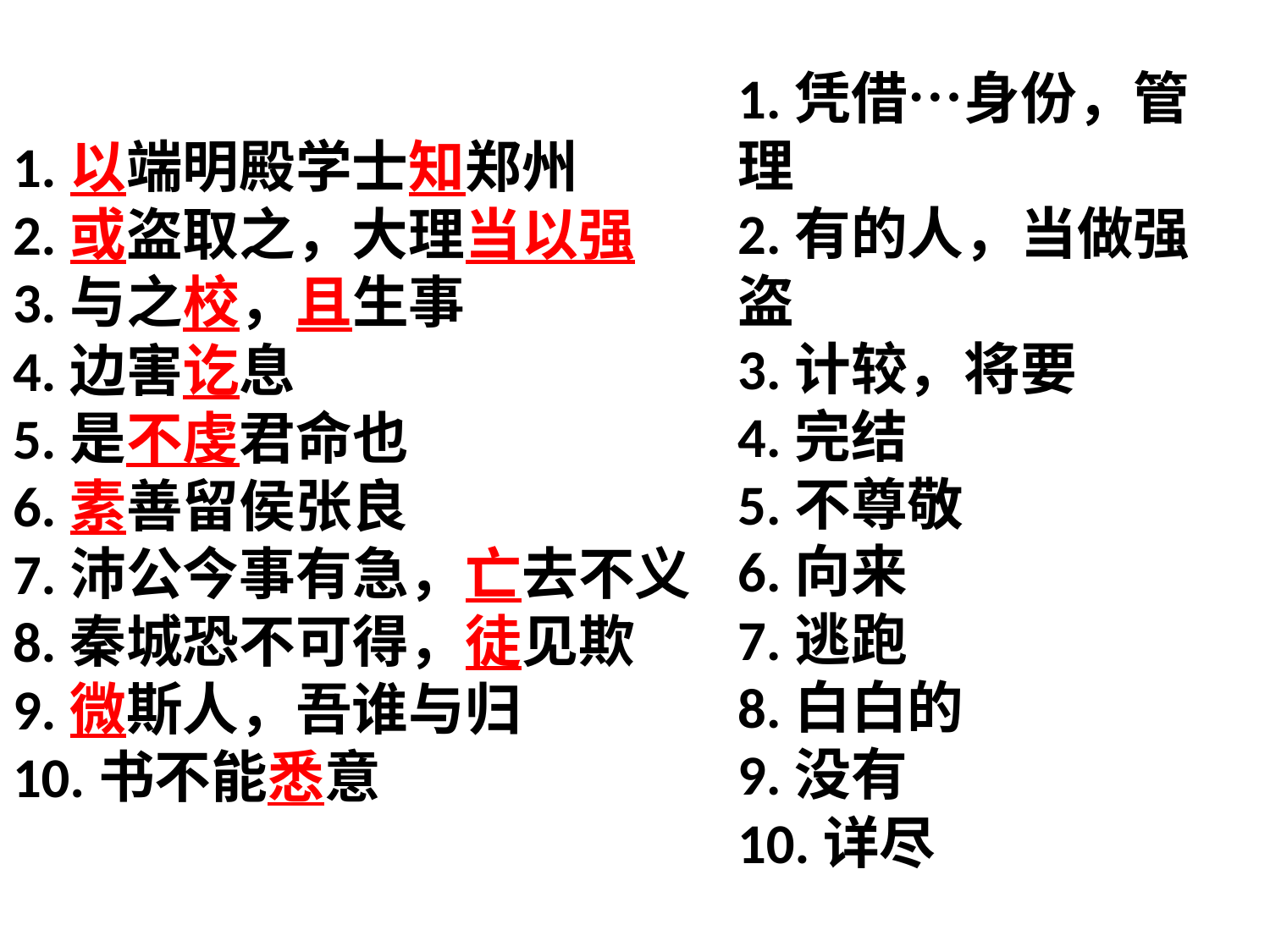

# 1.以端明殿学士知郑州 2.或盗取之，大理当以强 3.与之校，且生事 4.边害讫息 5.是不虔君命也 6.素善留侯张良 7.沛公今事有急，亡去不义 8.秦城恐不可得，徒见欺 9.微斯人，吾谁与归 10.书不能悉意
1.凭借…身份，管理
2.有的人，当做强盗
3.计较，将要
4.完结
5.不尊敬
6.向来
7.逃跑
8.白白的
9.没有
10.详尽